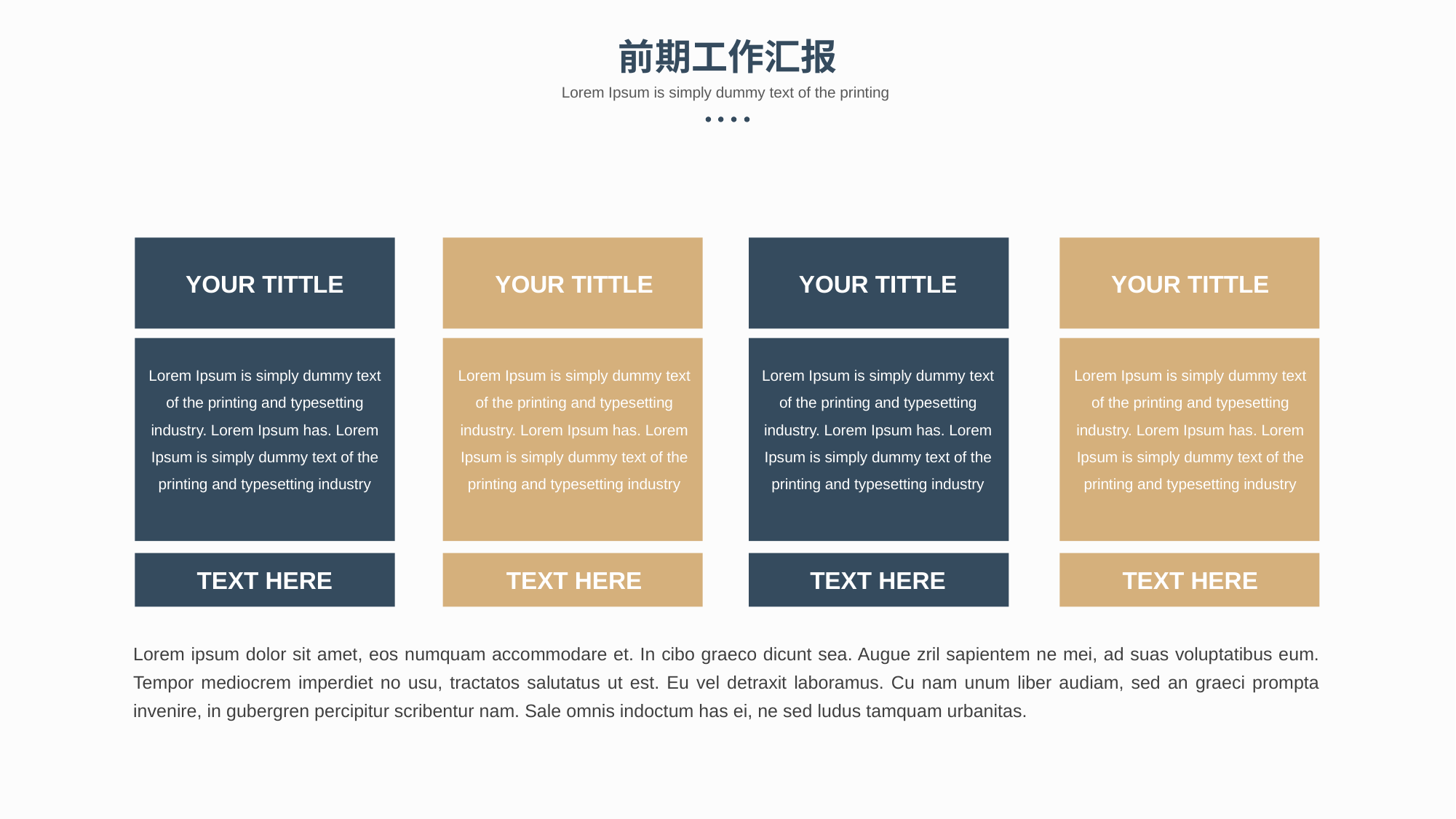

前期工作汇报
Lorem Ipsum is simply dummy text of the printing

YOUR TITTLE
YOUR TITTLE
YOUR TITTLE
YOUR TITTLE

Lorem Ipsum is simply dummy text of the printing and typesetting industry. Lorem Ipsum has. Lorem Ipsum is simply dummy text of the printing and typesetting industry
Lorem Ipsum is simply dummy text of the printing and typesetting industry. Lorem Ipsum has. Lorem Ipsum is simply dummy text of the printing and typesetting industry
Lorem Ipsum is simply dummy text of the printing and typesetting industry. Lorem Ipsum has. Lorem Ipsum is simply dummy text of the printing and typesetting industry
Lorem Ipsum is simply dummy text of the printing and typesetting industry. Lorem Ipsum has. Lorem Ipsum is simply dummy text of the printing and typesetting industry

TEXT HERE
TEXT HERE
TEXT HERE
TEXT HERE
Lorem ipsum dolor sit amet, eos numquam accommodare et. In cibo graeco dicunt sea. Augue zril sapientem ne mei, ad suas voluptatibus eum. Tempor mediocrem imperdiet no usu, tractatos salutatus ut est. Eu vel detraxit laboramus. Cu nam unum liber audiam, sed an graeci prompta invenire, in gubergren percipitur scribentur nam. Sale omnis indoctum has ei, ne sed ludus tamquam urbanitas.